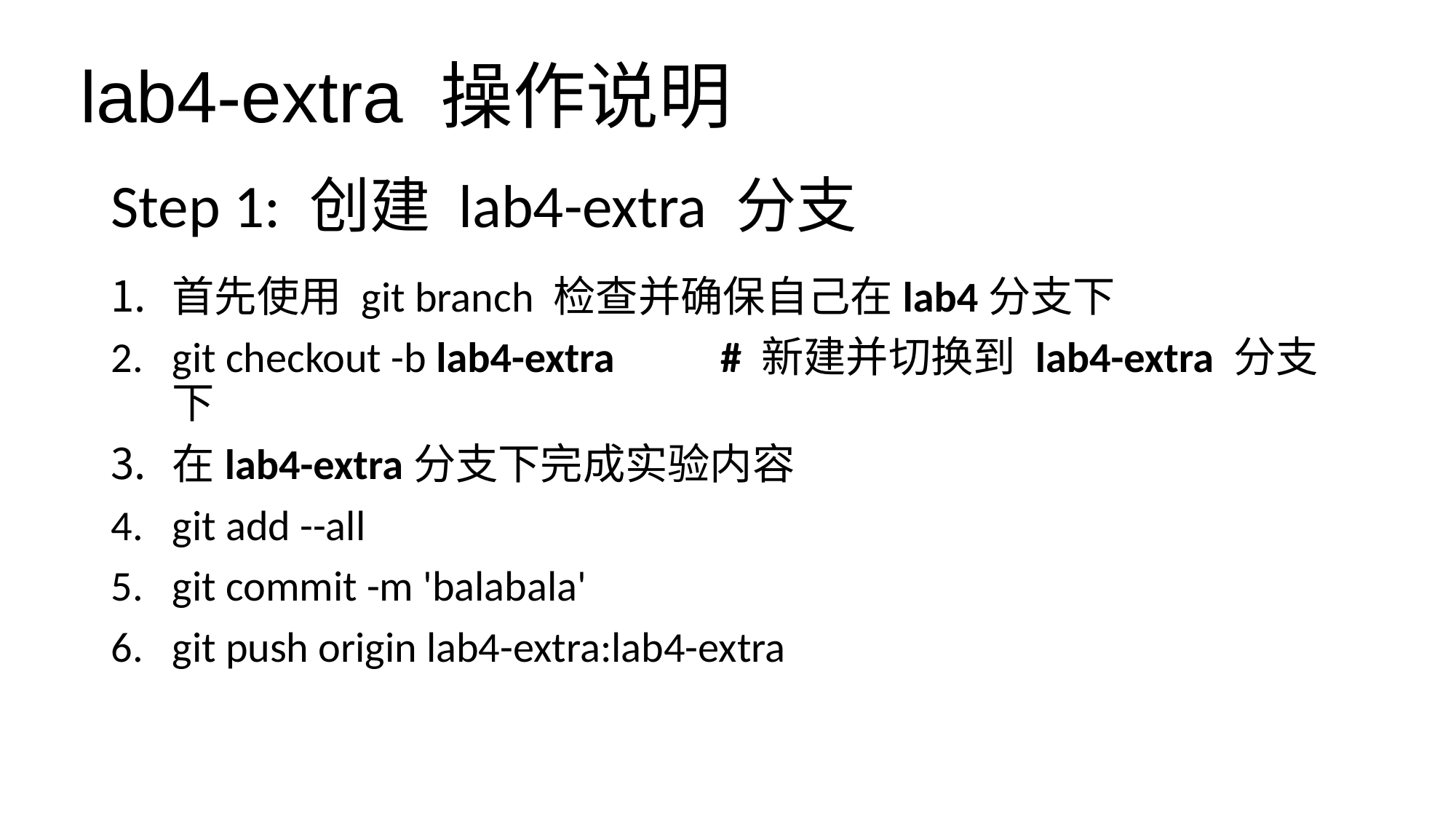

lab4-extra 操作说明
# Step 1: 创建 lab4-extra 分支
首先使用 git branch 检查并确保自己在lab4分支下
git checkout -b lab4-extra           # 新建并切换到 lab4-extra 分支下
在lab4-extra分支下完成实验内容
git add --all
git commit -m 'balabala'
git push origin lab4-extra:lab4-extra